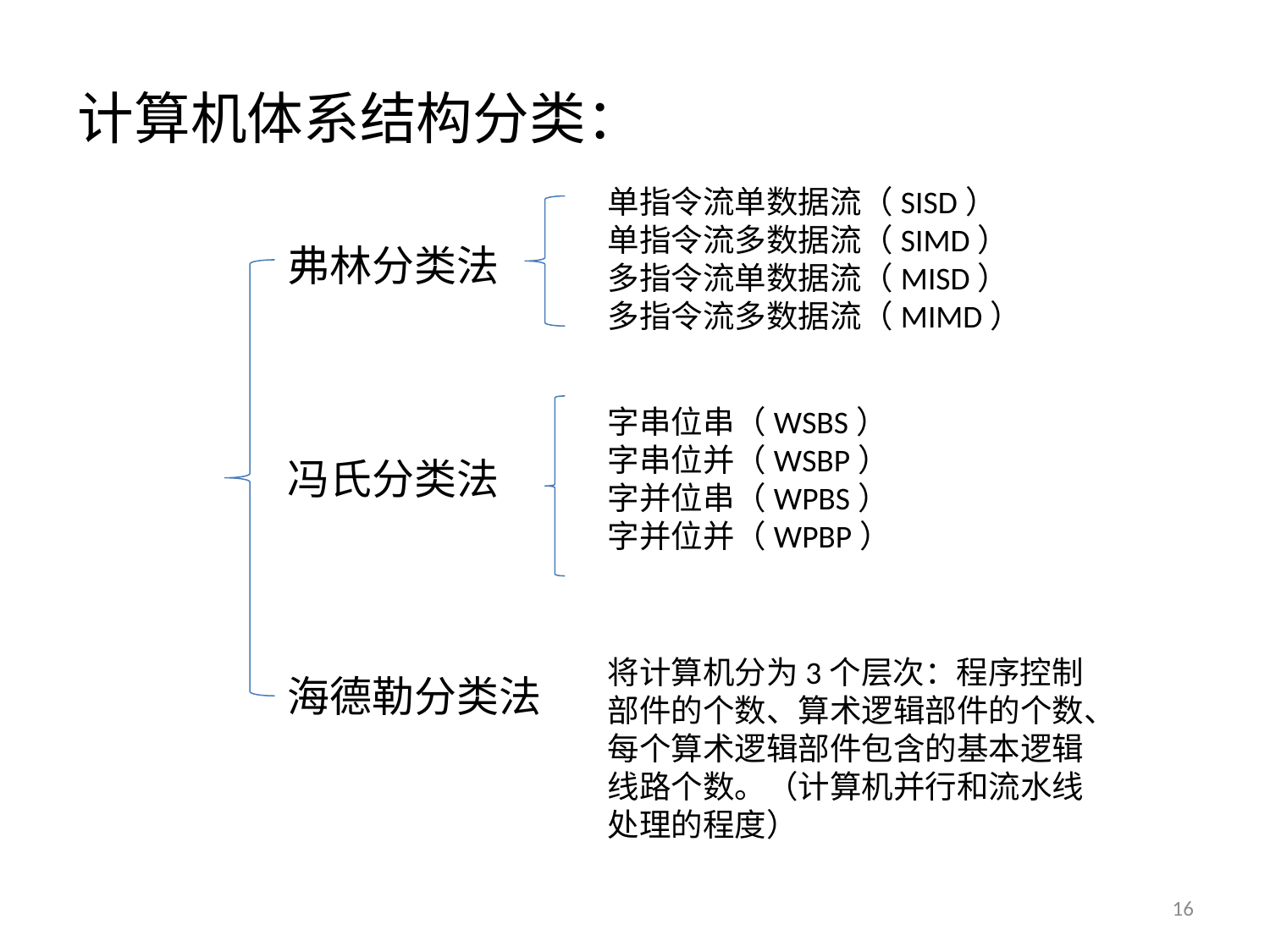

计算机体系结构分类：
单指令流单数据流（SISD）
单指令流多数据流（SIMD）
多指令流单数据流（MISD）
多指令流多数据流（MIMD）

弗林分类法

字串位串（WSBS）
字串位并（WSBP）
字并位串（WPBS）
字并位并（WPBP）
冯氏分类法
将计算机分为3个层次：程序控制部件的个数、算术逻辑部件的个数、每个算术逻辑部件包含的基本逻辑线路个数。（计算机并行和流水线处理的程度）
海德勒分类法
16